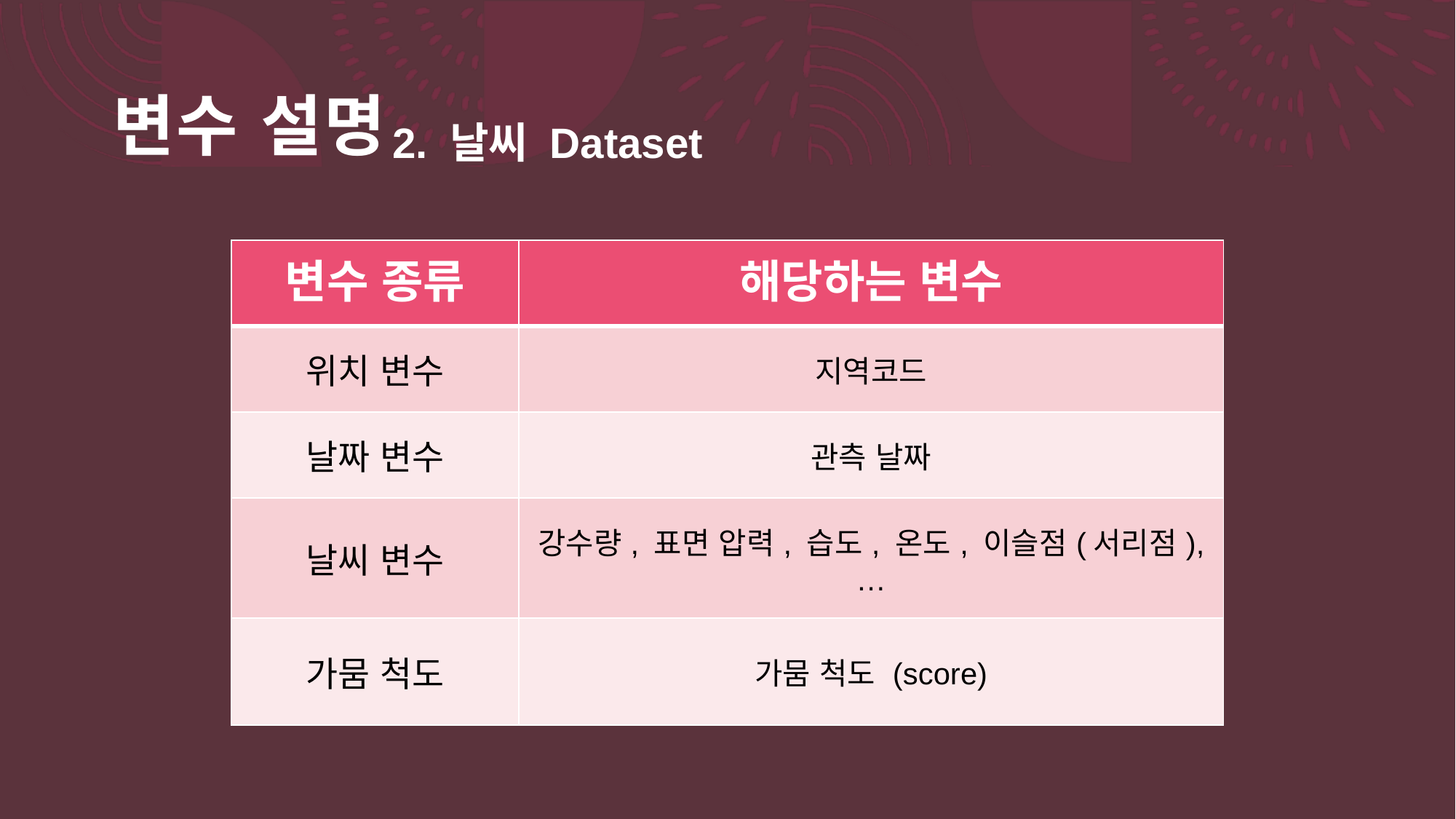

# 변수 설명
2. 날씨 Dataset
| 변수 종류 | 해당하는 변수 |
| --- | --- |
| 위치 변수 | 지역코드 |
| 날짜 변수 | 관측 날짜 |
| 날씨 변수 | 강수량, 표면 압력, 습도, 온도, 이슬점(서리점), … |
| 가뭄 척도 | 가뭄 척도 (score) |